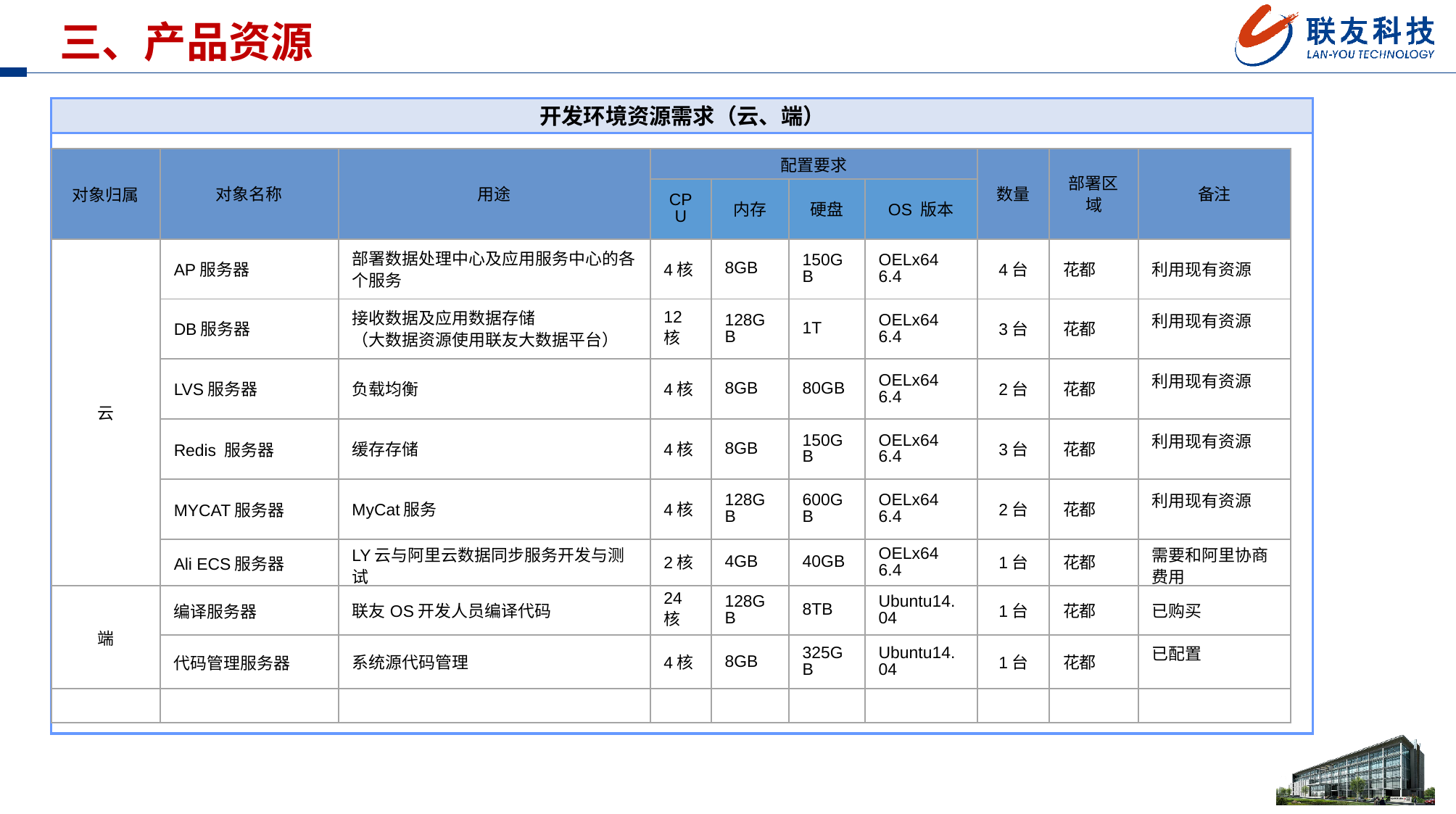

三、产品资源
开发环境资源需求（云、端）

| 对象归属 | 对象名称 | 用途 | 配置要求 |  |  |  | 数量 | 部署区域 | 备注 |
| --- | --- | --- | --- | --- | --- | --- | --- | --- | --- |
|  |  |  | CPU | 内存 | 硬盘 | OS 版本 |  |  |  |
| 云 | AP服务器 | 部署数据处理中心及应用服务中心的各个服务 | 4核 | 8GB | 150GB | OELx64 6.4 | 4台 | 花都 | 利用现有资源 |
|  | DB服务器 | 接收数据及应用数据存储 （大数据资源使用联友大数据平台） | 12核 | 128GB | 1T | OELx64 6.4 | 3台 | 花都 | 利用现有资源 |
|  | LVS服务器 | 负载均衡 | 4核 | 8GB | 80GB | OELx64 6.4 | 2台 | 花都 | 利用现有资源 |
|  | Redis 服务器 | 缓存存储 | 4核 | 8GB | 150GB | OELx64 6.4 | 3台 | 花都 | 利用现有资源 |
|  | MYCAT服务器 | MyCat服务 | 4核 | 128GB | 600GB | OELx64 6.4 | 2台 | 花都 | 利用现有资源 |
|  | Ali ECS服务器 | LY云与阿里云数据同步服务开发与测试 | 2核 | 4GB | 40GB | OELx64 6.4 | 1台 | 花都 | 需要和阿里协商费用 |
| 端 | 编译服务器 | 联友OS开发人员编译代码 | 24核 | 128GB | 8TB | Ubuntu14.04 | 1台 | 花都 | 已购买 |
|  | 代码管理服务器 | 系统源代码管理 | 4核 | 8GB | 325GB | Ubuntu14.04 | 1台 | 花都 | 已配置 |
|  |  |  |  |  |  |  |  |  |  |